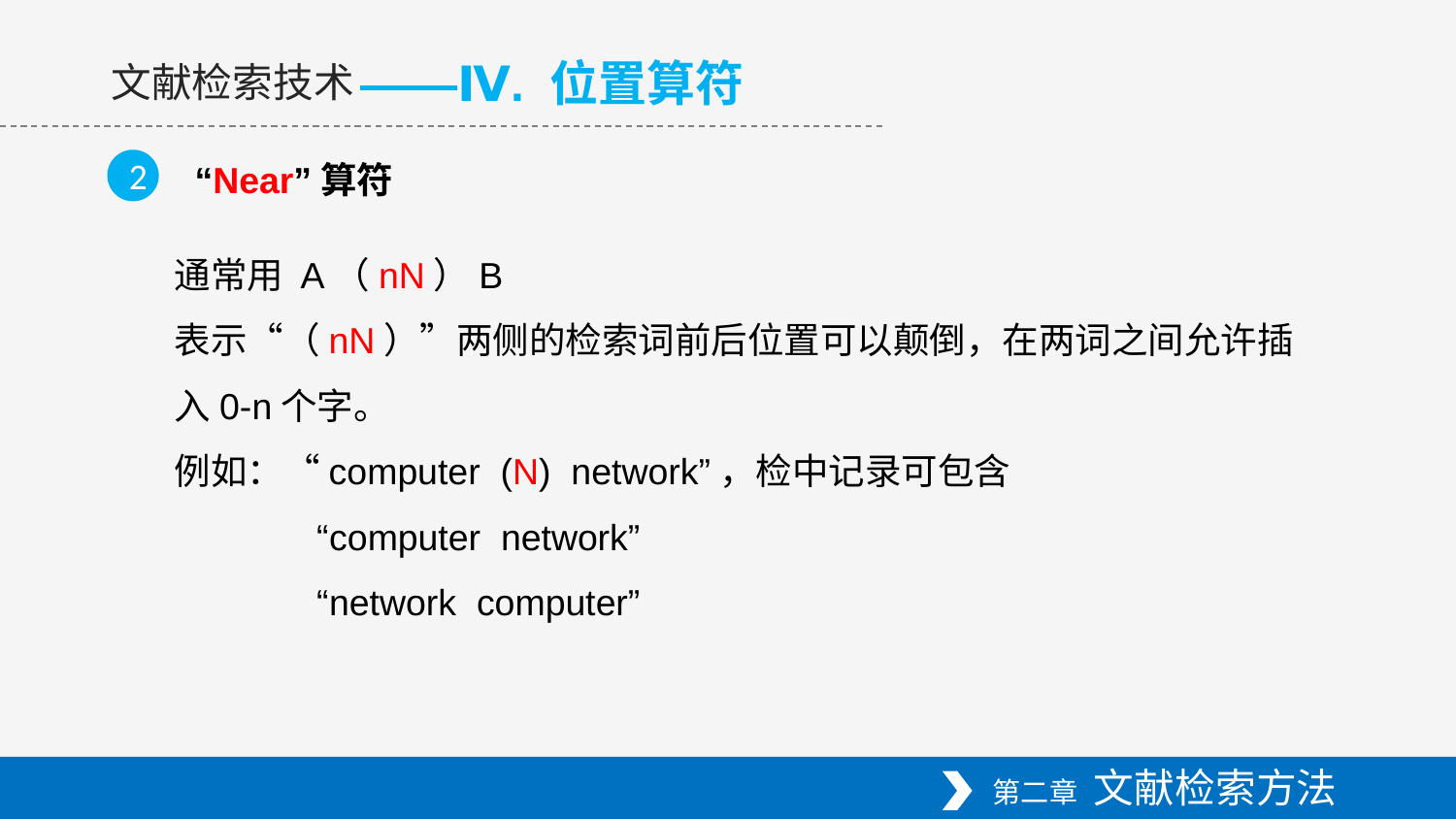

——Ⅳ. 位置算符
文献检索技术
2
“Near”算符
通常用 A（nN）B
表示“（nN）”两侧的检索词前后位置可以颠倒，在两词之间允许插入0-n个字。
例如：“computer  (N)  network”，检中记录可包含
              “computer  network”
              “network  computer”